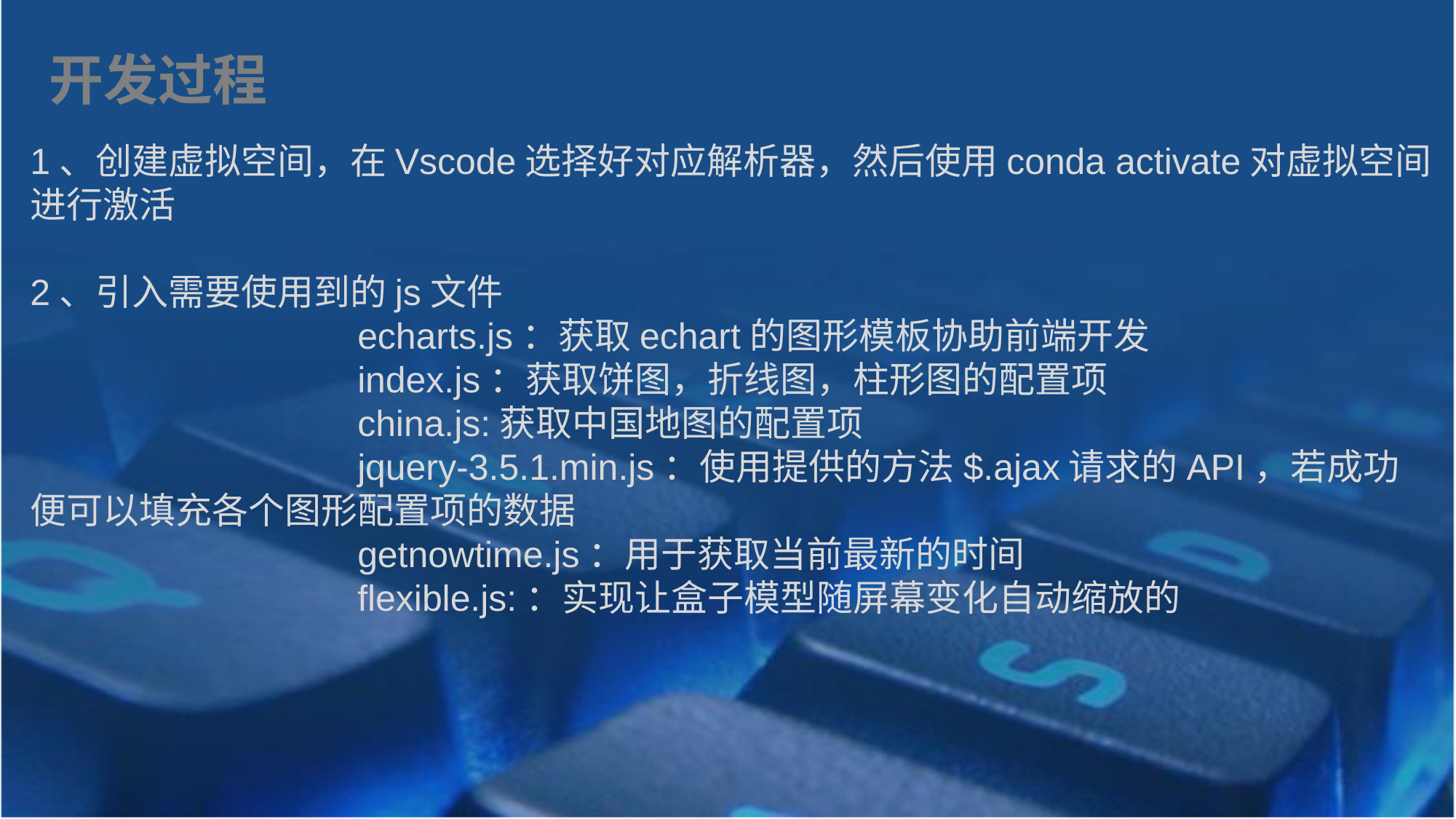

开发过程
1、创建虚拟空间，在Vscode选择好对应解析器，然后使用conda activate对虚拟空间进行激活

2、引入需要使用到的js文件
			echarts.js：获取echart的图形模板协助前端开发
			index.js：获取饼图，折线图，柱形图的配置项
			china.js:获取中国地图的配置项
			jquery-3.5.1.min.js：使用提供的方法$.ajax请求的API，若成功便可以填充各个图形配置项的数据
			getnowtime.js：用于获取当前最新的时间
			flexible.js:：实现让盒子模型随屏幕变化自动缩放的